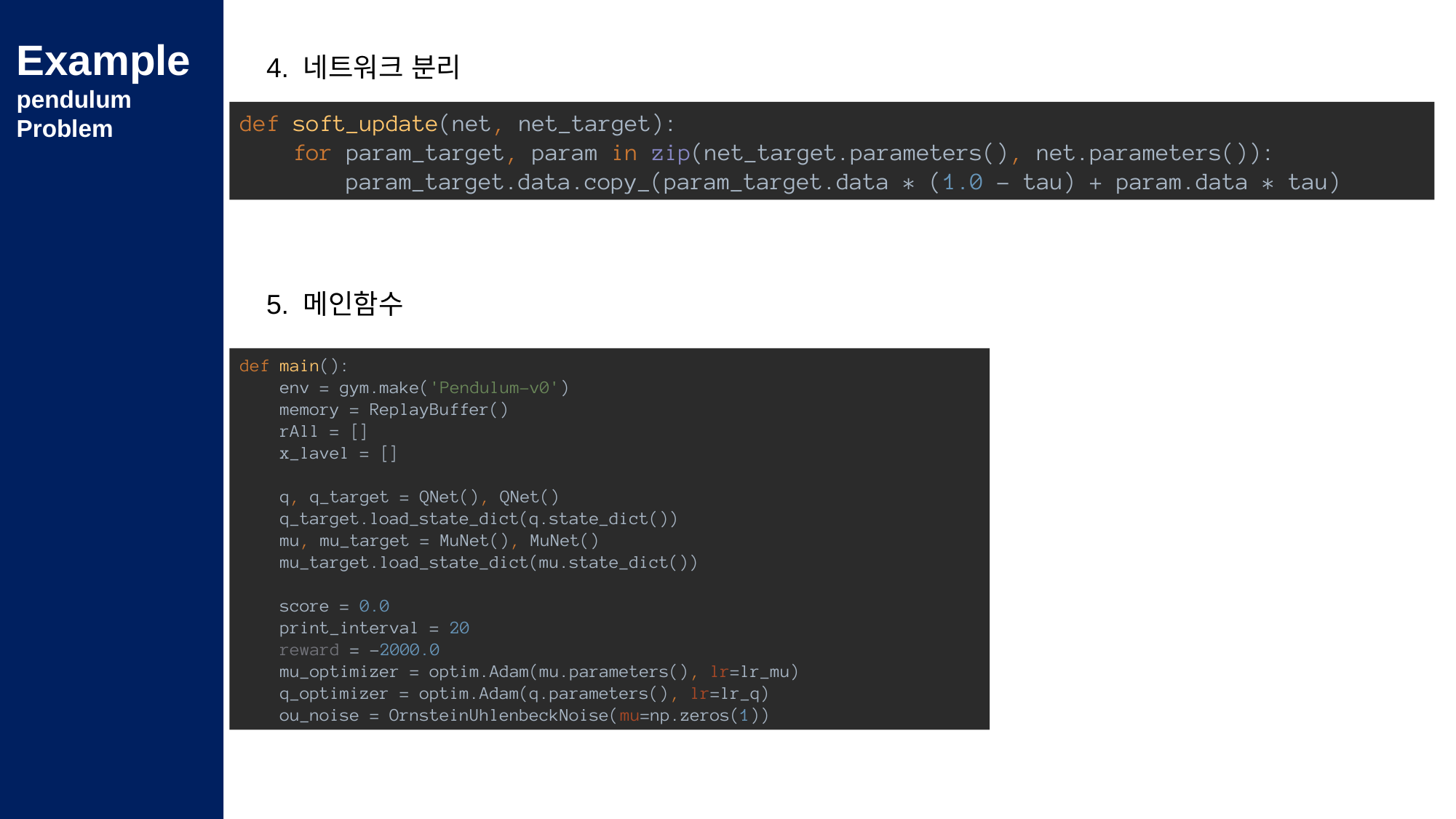

Example
pendulum
Problem

4. 네트워크 분리
def soft_update(net, net_target):
    for param_target, param in zip(net_target.parameters(), net.parameters()):
        param_target.data.copy_(param_target.data * (1.0 - tau) + param.data * tau)
5. 메인함수
def main():
    env = gym.make('Pendulum-v0')
    memory = ReplayBuffer()
    rAll = []
    x_lavel = []
    q, q_target = QNet(), QNet()
    q_target.load_state_dict(q.state_dict())
    mu, mu_target = MuNet(), MuNet()
    mu_target.load_state_dict(mu.state_dict())
    score = 0.0
    print_interval = 20
    reward = -2000.0
    mu_optimizer = optim.Adam(mu.parameters(), lr=lr_mu)
    q_optimizer = optim.Adam(q.parameters(), lr=lr_q)
    ou_noise = OrnsteinUhlenbeckNoise(mu=np.zeros(1))